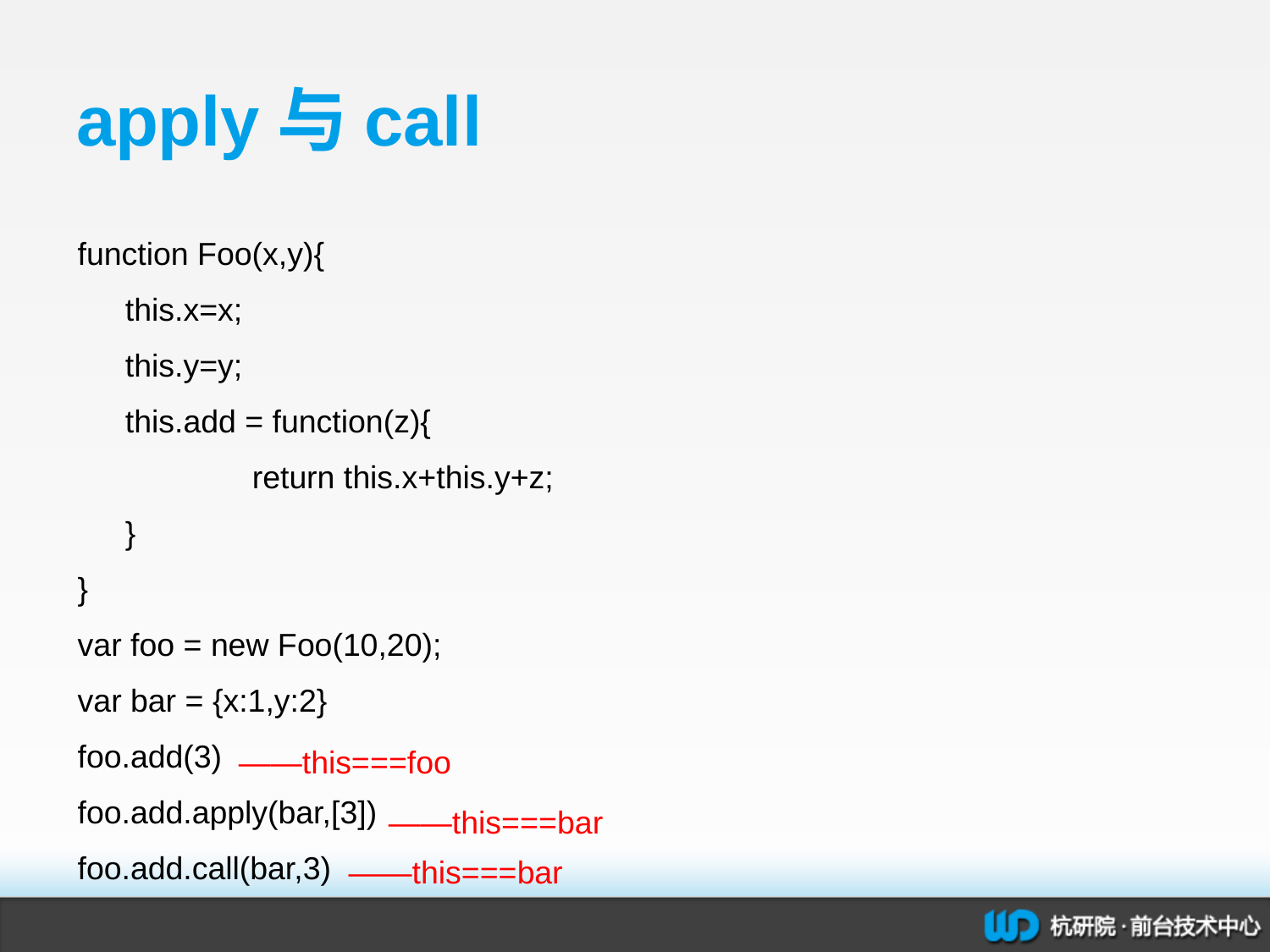

# apply与call
function Foo(x,y){
	this.x=x;
	this.y=y;
	this.add = function(z){
		return this.x+this.y+z;
	}
}
var foo = new Foo(10,20);
var bar = {x:1,y:2}
foo.add(3)
foo.add.apply(bar,[3])
foo.add.call(bar,3)

——this===foo
——this===bar
——this===bar